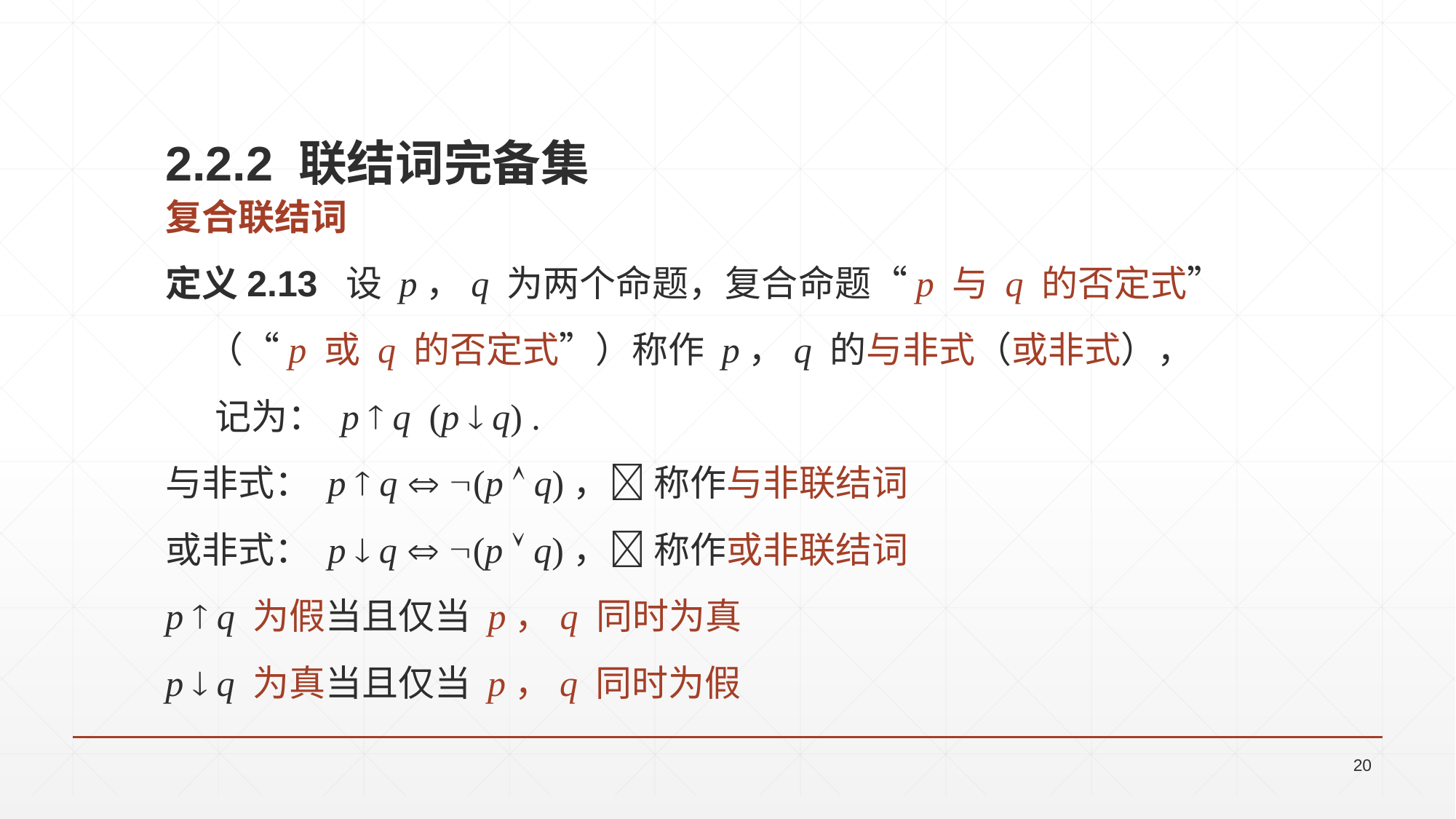

2.2.2 联结词完备集
复合联结词
定义2.13  设 p，q 为两个命题，复合命题“p 与 q 的否定式”
    （“p 或 q 的否定式”）称作 p，q 的与非式（或非式），
     记为： p ↑ q  (p ↓ q) .
与非式： p ↑ q ⇔ ¬(p ∧ q)，↑ 称作与非联结词
或非式： p ↓ q ⇔ ¬(p ∨ q)，↓ 称作或非联结词
p ↑ q 为假当且仅当 p，q 同时为真
p ↓ q 为真当且仅当 p，q 同时为假
20